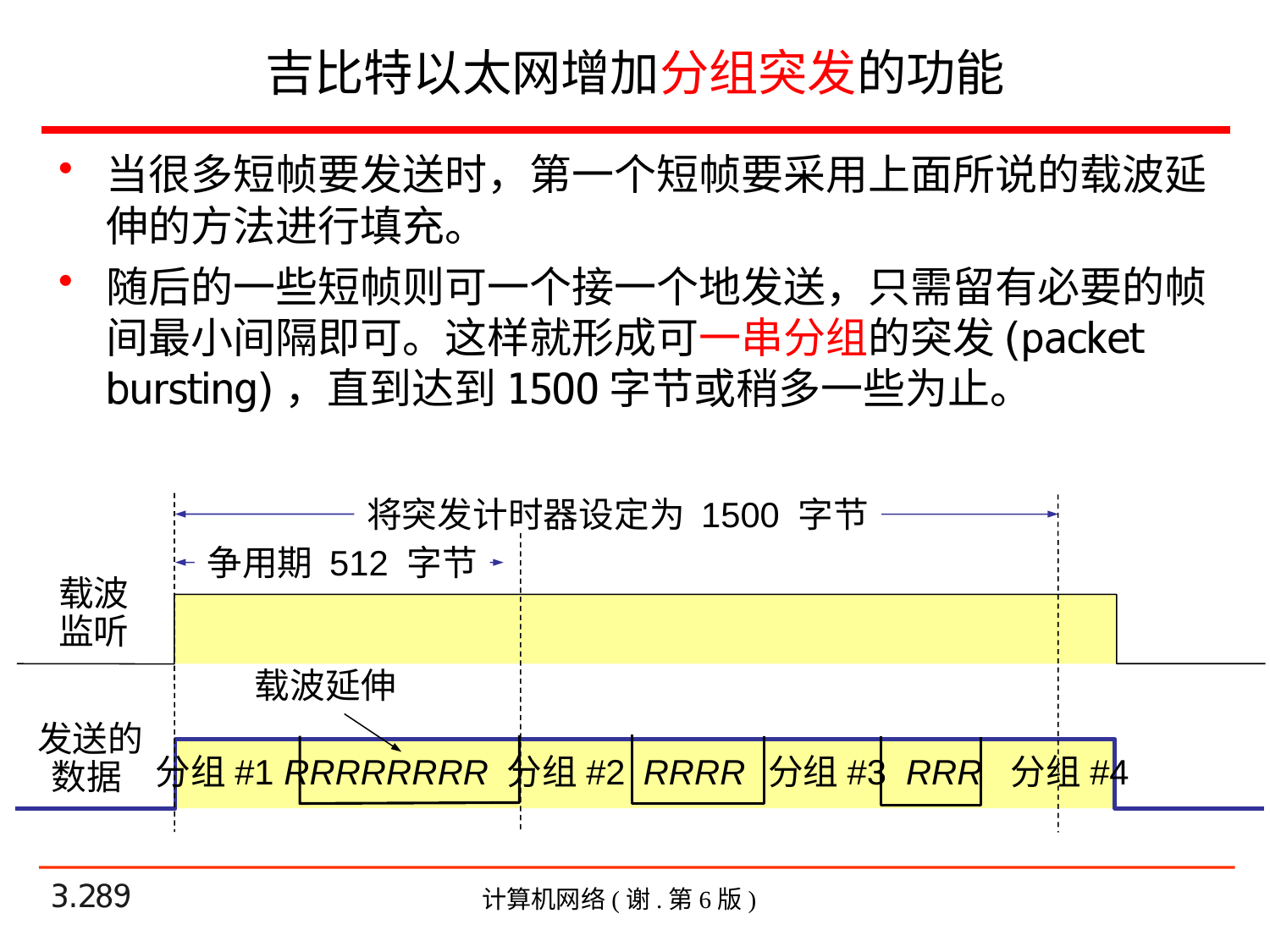

# 吉比特以太网增加分组突发的功能
当很多短帧要发送时，第一个短帧要采用上面所说的载波延伸的方法进行填充。
随后的一些短帧则可一个接一个地发送，只需留有必要的帧间最小间隔即可。这样就形成可一串分组的突发(packet bursting)，直到达到1500字节或稍多一些为止。
将突发计时器设定为 1500 字节

争用期 512 字节

载波
监听

载波延伸

发送的
数据

分组#1 RRRRRRRR 分组#2   RRRR  分组#3  RRR  分组#4